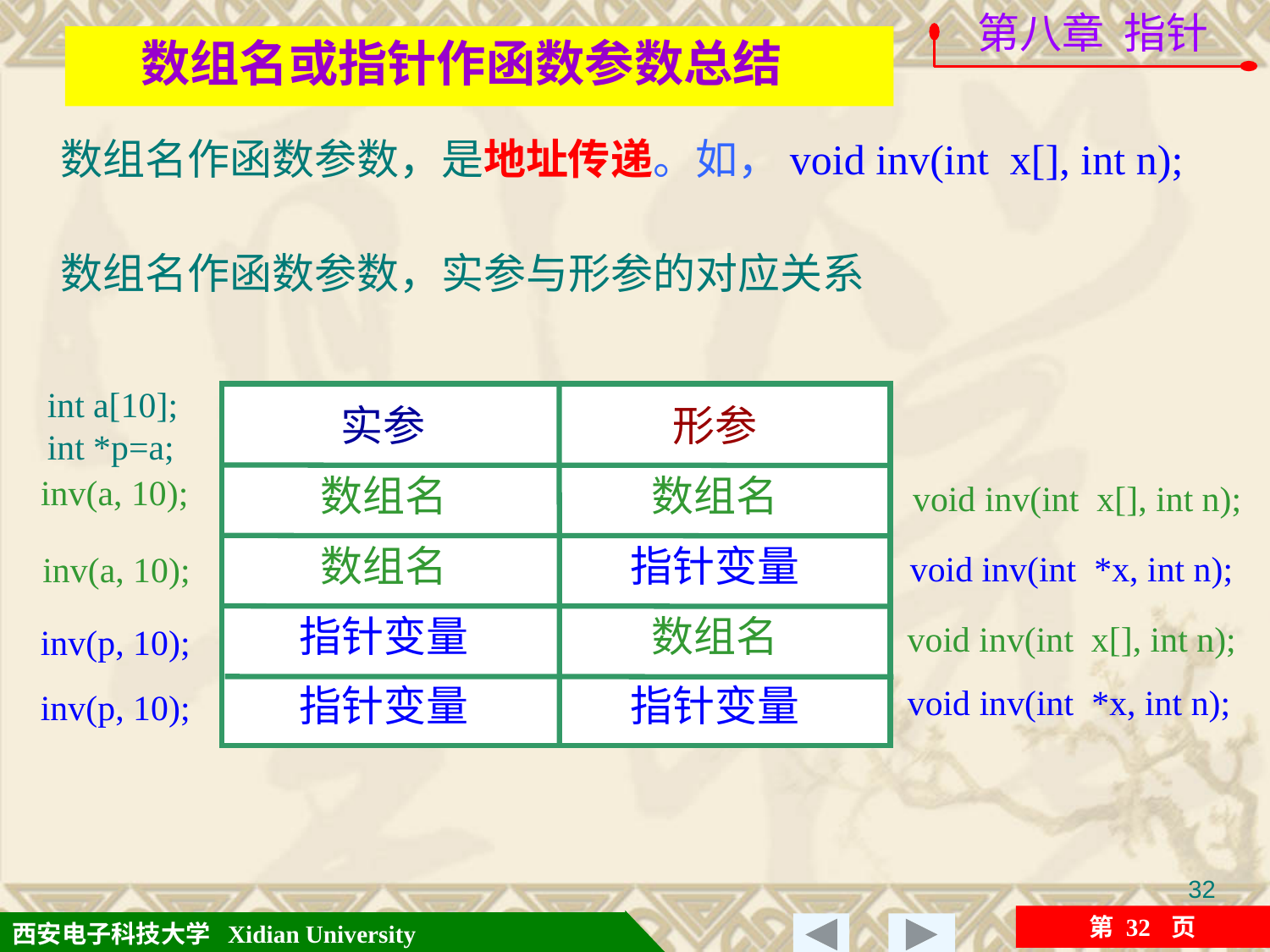

第八章  指针

数组名或指针作函数参数总结
数组名作函数参数，是地址传递。如，void inv(int  x[], int n);

数组名作函数参数，实参与形参的对应关系
int a[10];
int *p=a;

实参
形参
数组名
数组名

数组名
指针变量

指针变量
数组名

指针变量
指针变量

inv(a, 10);
void inv(int  x[], int n);
void inv(int  *x, int n);
inv(a, 10);
void inv(int  x[], int n);
inv(p, 10);
void inv(int  *x, int n);
inv(p, 10);
32